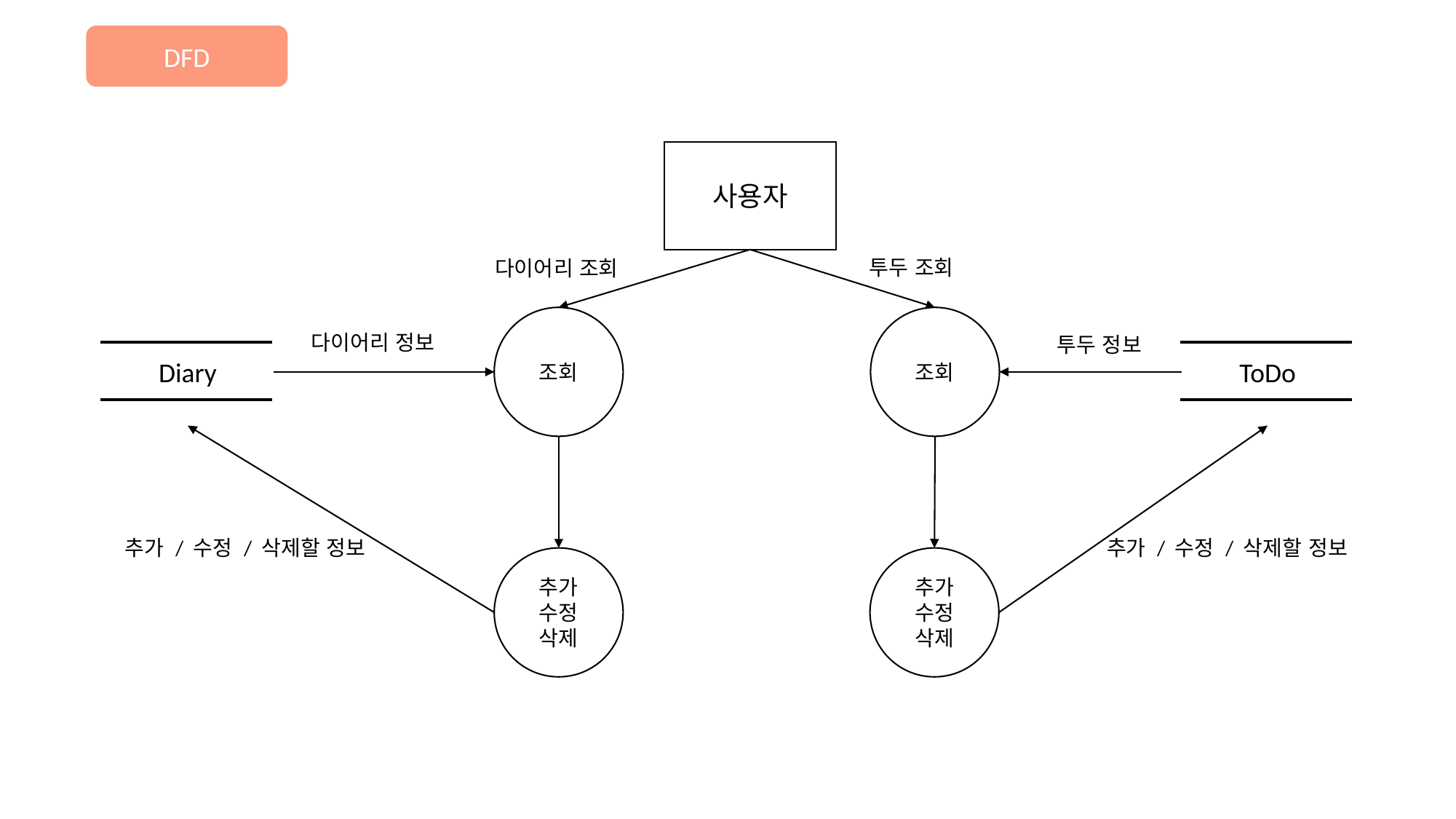

DFD
사용자
투두 조회
다이어리 조회
조회
조회
Diary
ToDo
다이어리 정보
투두 정보
추가 / 수정 / 삭제할 정보
추가 / 수정 / 삭제할 정보
추가
수정 삭제
추가
수정 삭제